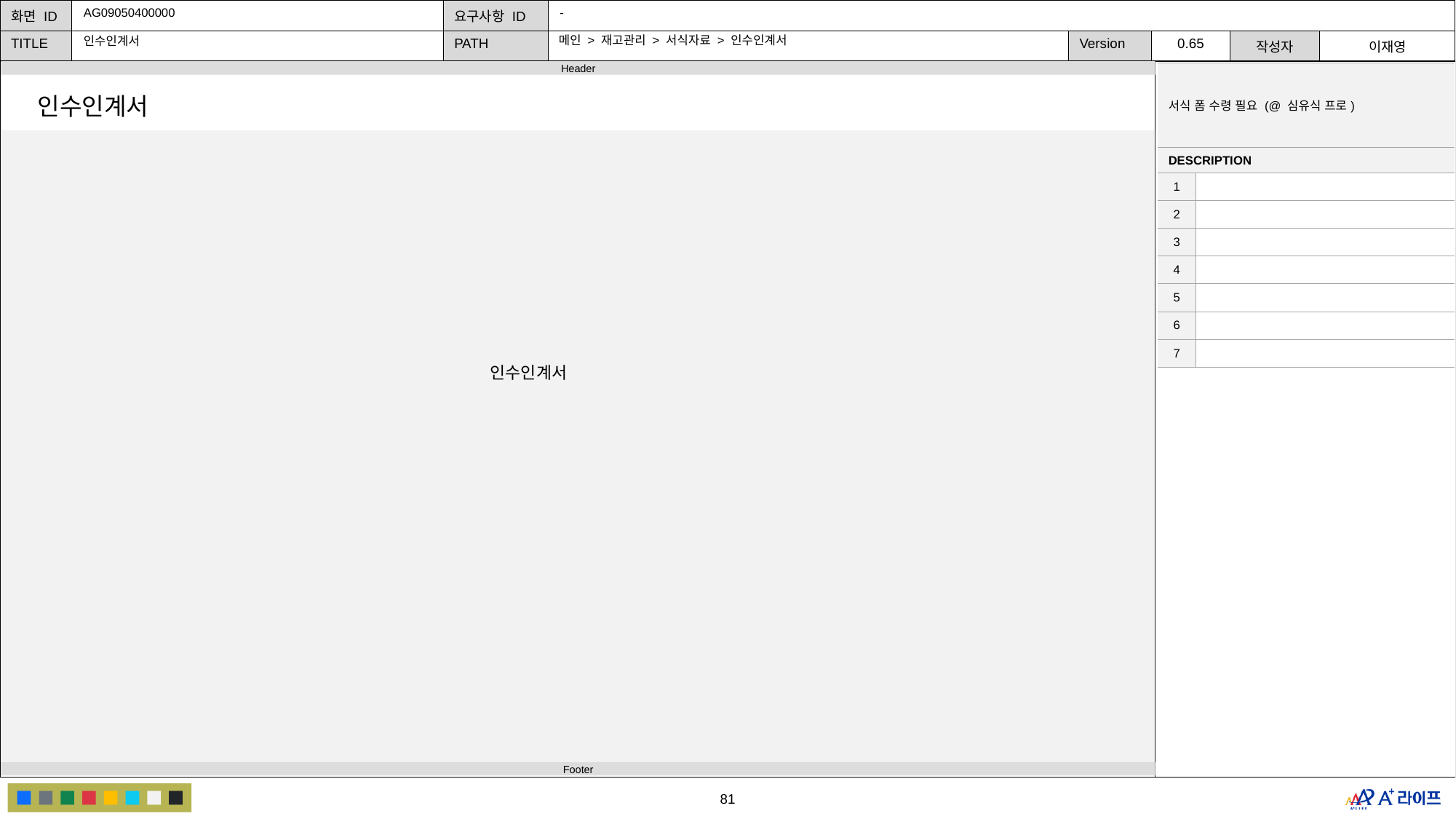

AG09050400000

-
메인 > 재고관리 > 서식자료 > 인수인계서
인수인계서
| 서식 폼 수령 필요 (@ 심유식 프로) |  |
| --- | --- |
| DESCRIPTION |  |
| 1 |  |
| 2 |  |
| 3 |  |
| 4 |  |
| 5 |  |
| 6 |  |
| 7 |  |
인수인계서
인수인계서